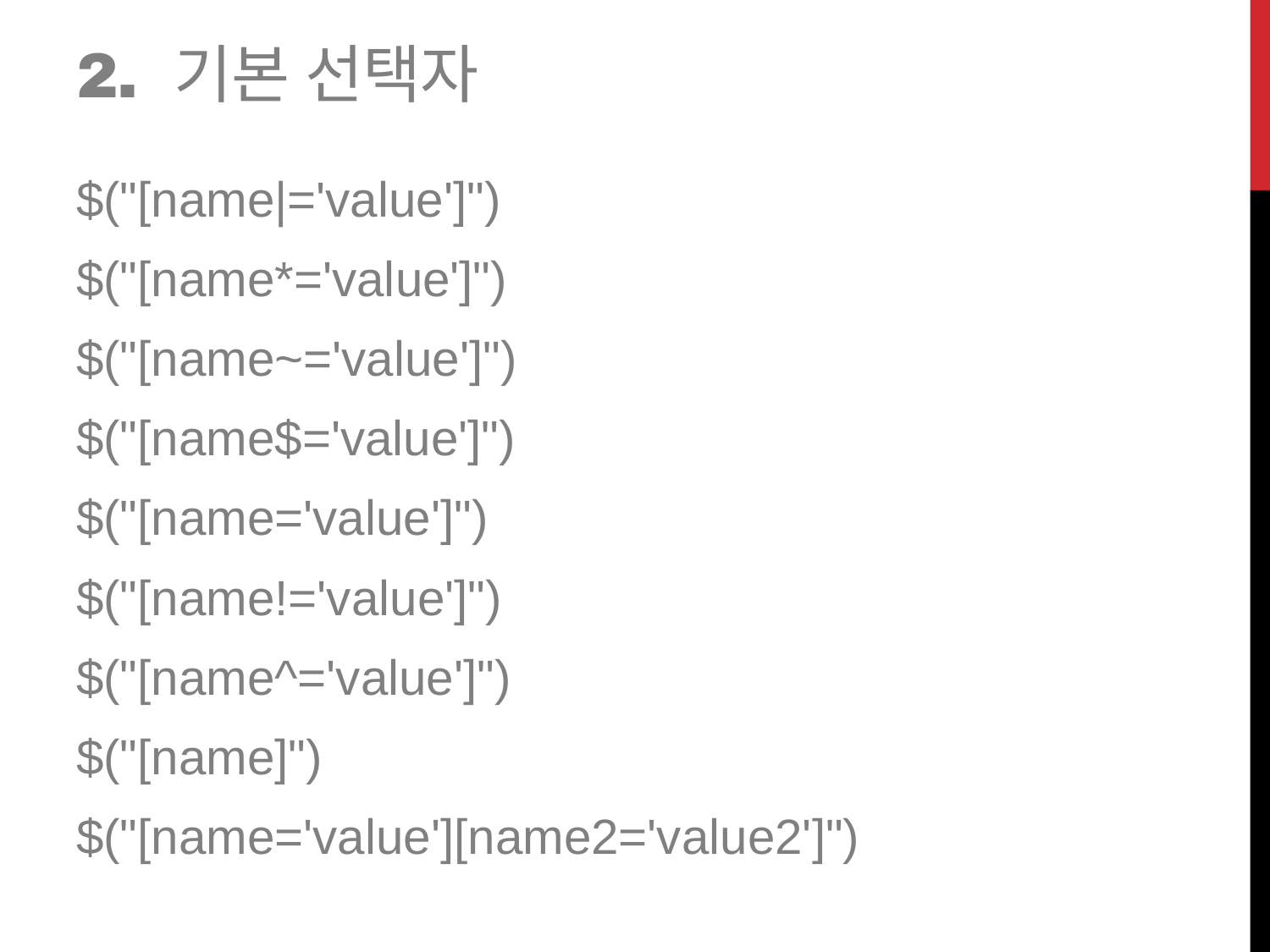

# 2. 기본 선택자
$("[name|='value']")
$("[name*='value']")
$("[name~='value']")
$("[name$='value']")
$("[name='value']")
$("[name!='value']")
$("[name^='value']")
$("[name]")
$("[name='value'][name2='value2']")